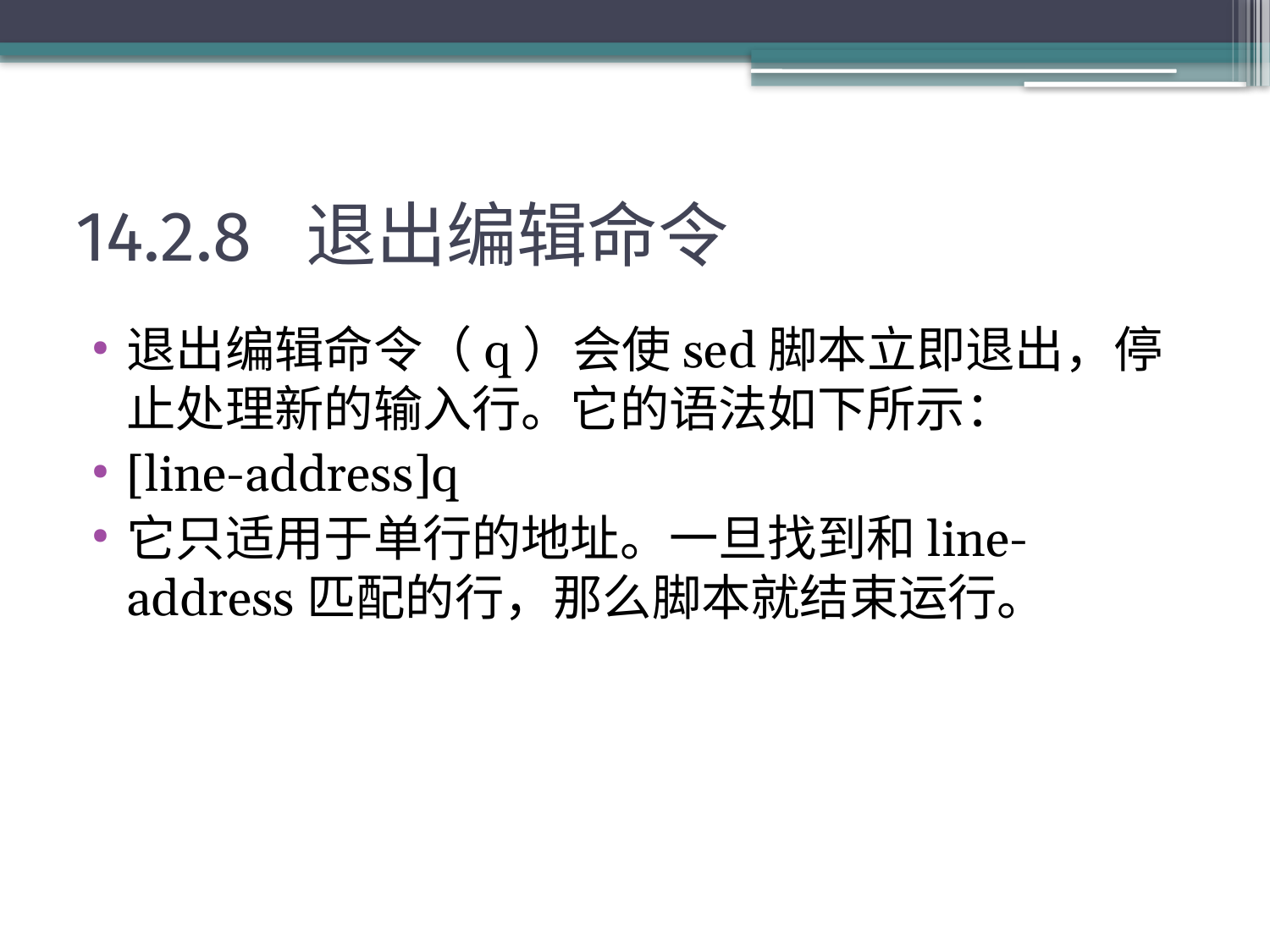

# 14.2.8  退出编辑命令
退出编辑命令（q）会使sed脚本立即退出，停止处理新的输入行。它的语法如下所示：
[line-address]q
它只适用于单行的地址。一旦找到和line-address匹配的行，那么脚本就结束运行。